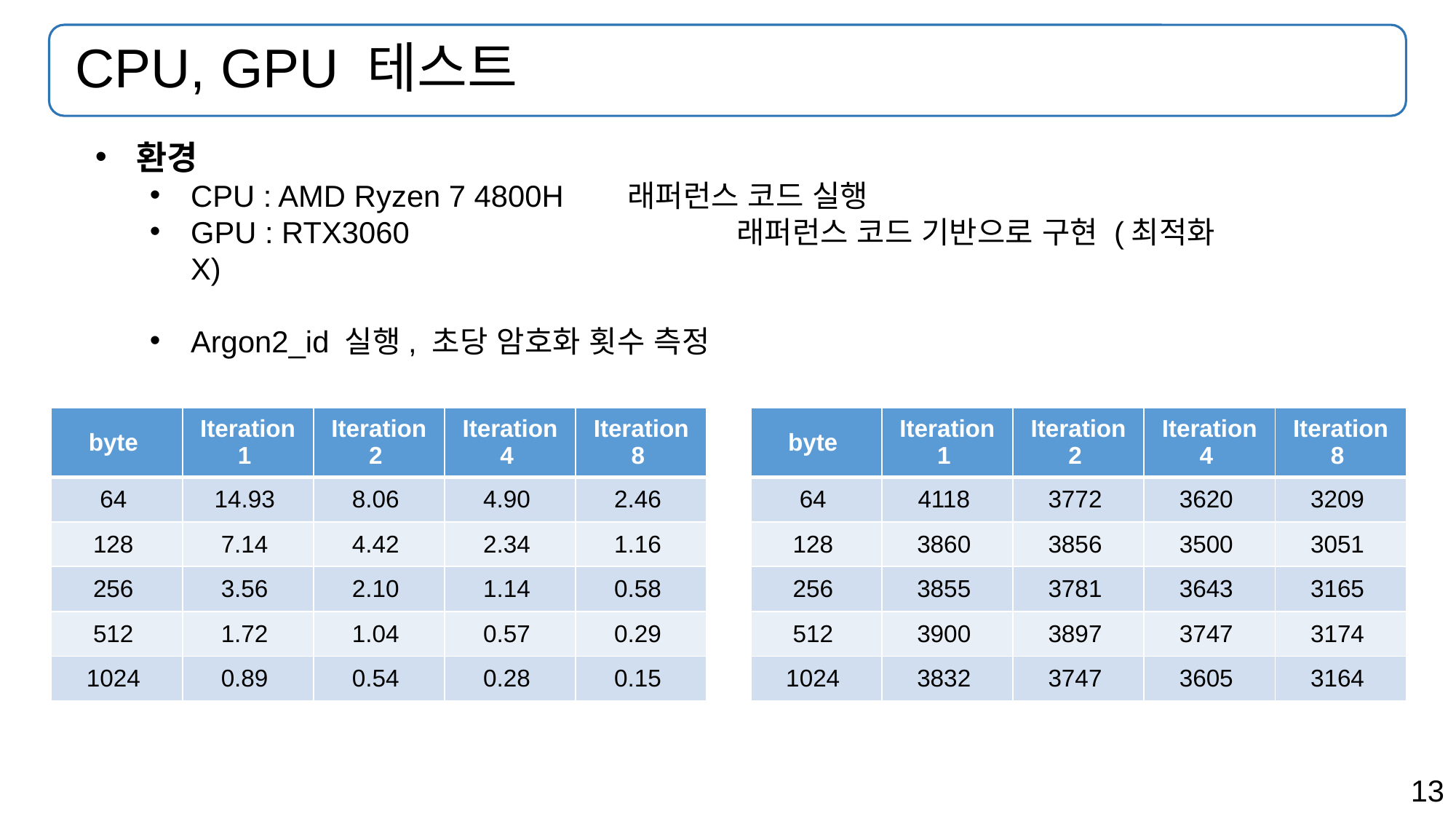

# CPU, GPU 테스트
환경
CPU : AMD Ryzen 7 4800H	래퍼런스 코드 실행
GPU : RTX3060 			래퍼런스 코드 기반으로 구현 (최적화 X)

Argon2_id 실행, 초당 암호화 횟수 측정
| byte | Iteration 1 | Iteration 2 | Iteration 4 | Iteration 8 |
| --- | --- | --- | --- | --- |
| 64 | 14.93 | 8.06 | 4.90 | 2.46 |
| 128 | 7.14 | 4.42 | 2.34 | 1.16 |
| 256 | 3.56 | 2.10 | 1.14 | 0.58 |
| 512 | 1.72 | 1.04 | 0.57 | 0.29 |
| 1024 | 0.89 | 0.54 | 0.28 | 0.15 |
| byte | Iteration 1 | Iteration 2 | Iteration 4 | Iteration 8 |
| --- | --- | --- | --- | --- |
| 64 | 4118 | 3772 | 3620 | 3209 |
| 128 | 3860 | 3856 | 3500 | 3051 |
| 256 | 3855 | 3781 | 3643 | 3165 |
| 512 | 3900 | 3897 | 3747 | 3174 |
| 1024 | 3832 | 3747 | 3605 | 3164 |